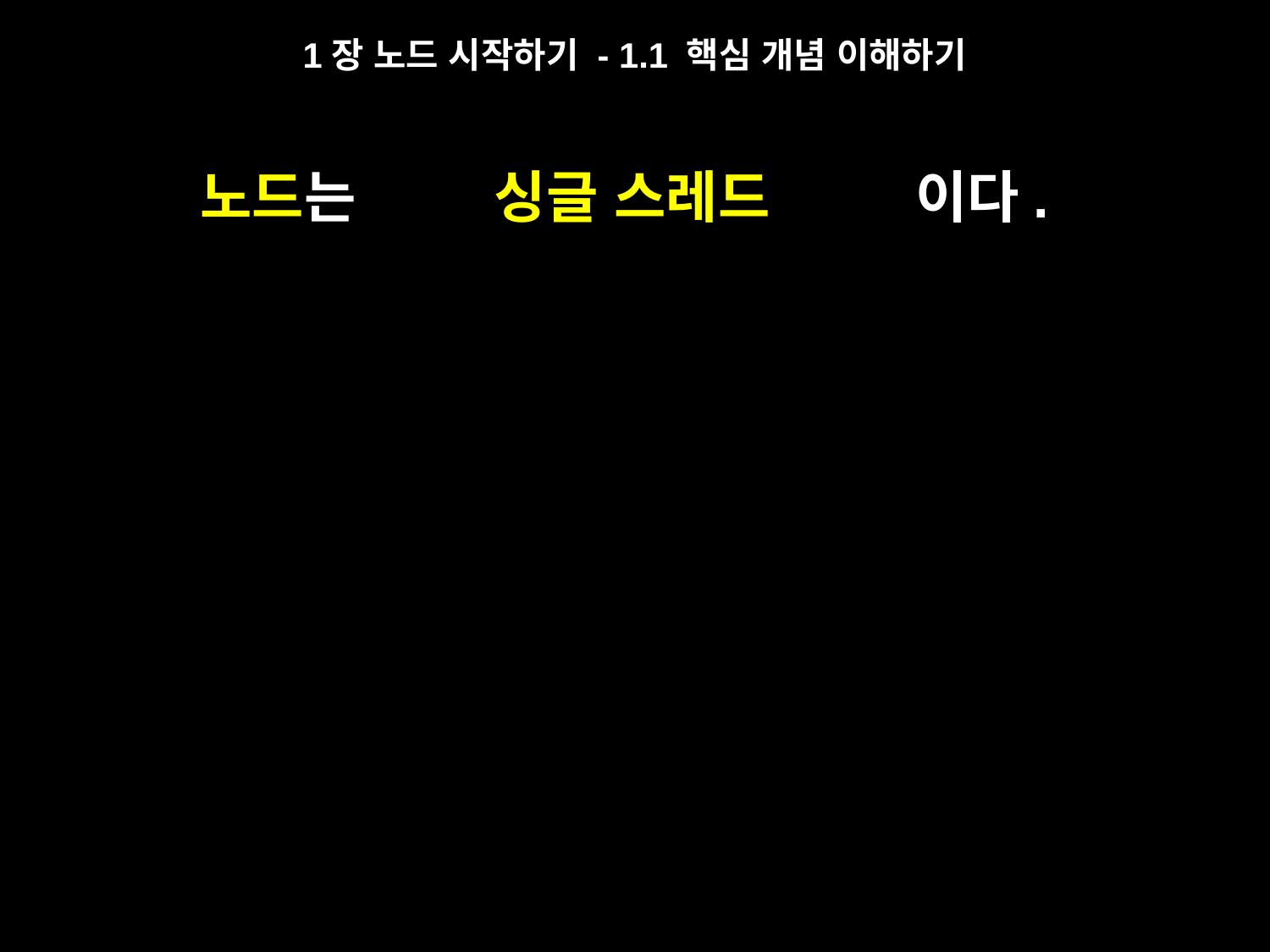

1장 노드 시작하기 - 1.1 핵심 개념 이해하기
노드는
싱글 스레드
이다.